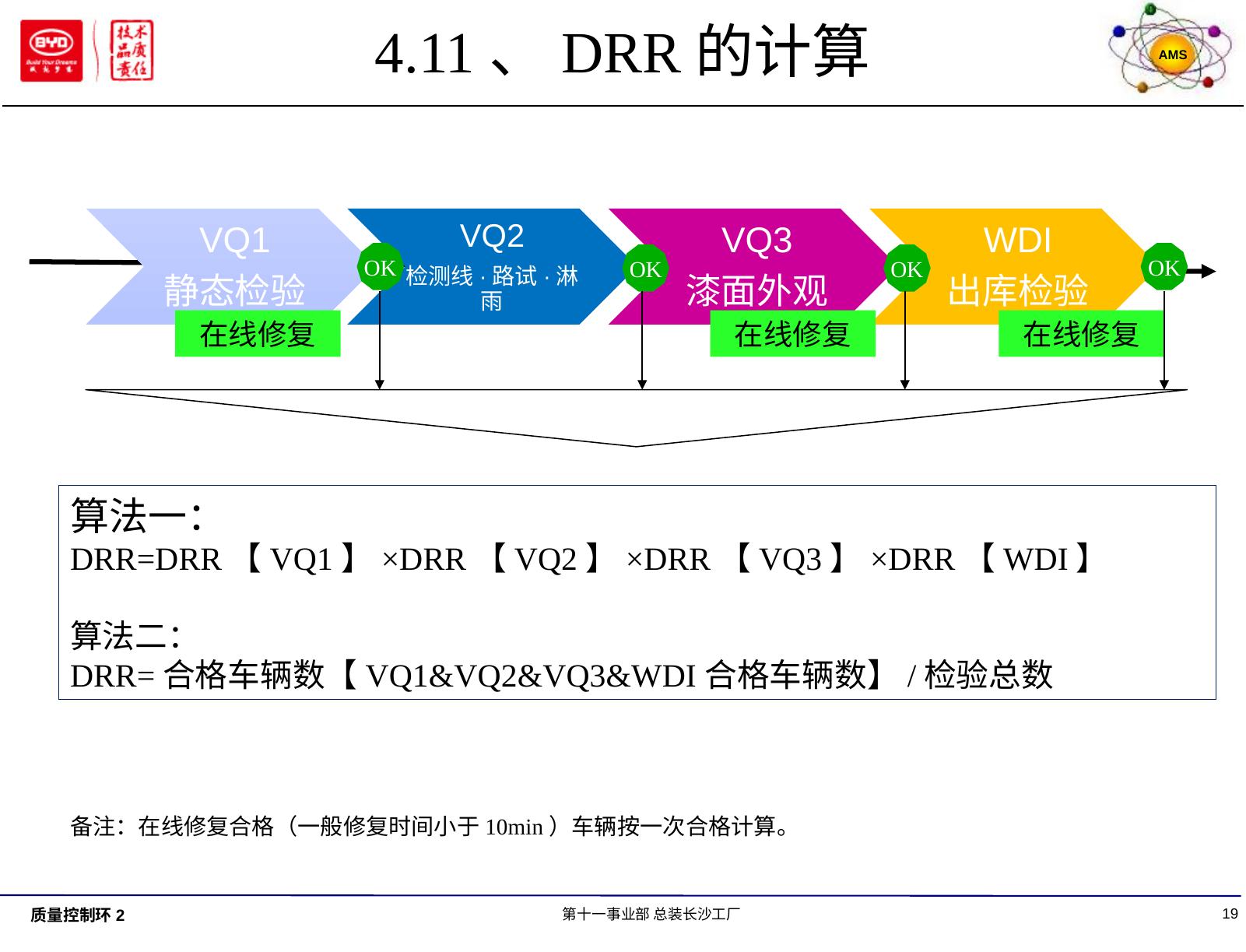

# 4.11、DRR的计算
VQ1
静态检验
VQ2
检测线·路试·淋雨
VQ3
漆面外观
WDI
出库检验
OK
OK
OK
OK
在线修复
在线修复
在线修复

算法一：
DRR=DRR【VQ1】×DRR【VQ2】×DRR【VQ3】×DRR【WDI】

算法二：
DRR=合格车辆数【VQ1&VQ2&VQ3&WDI合格车辆数】/检验总数
备注：在线修复合格（一般修复时间小于10min）车辆按一次合格计算。